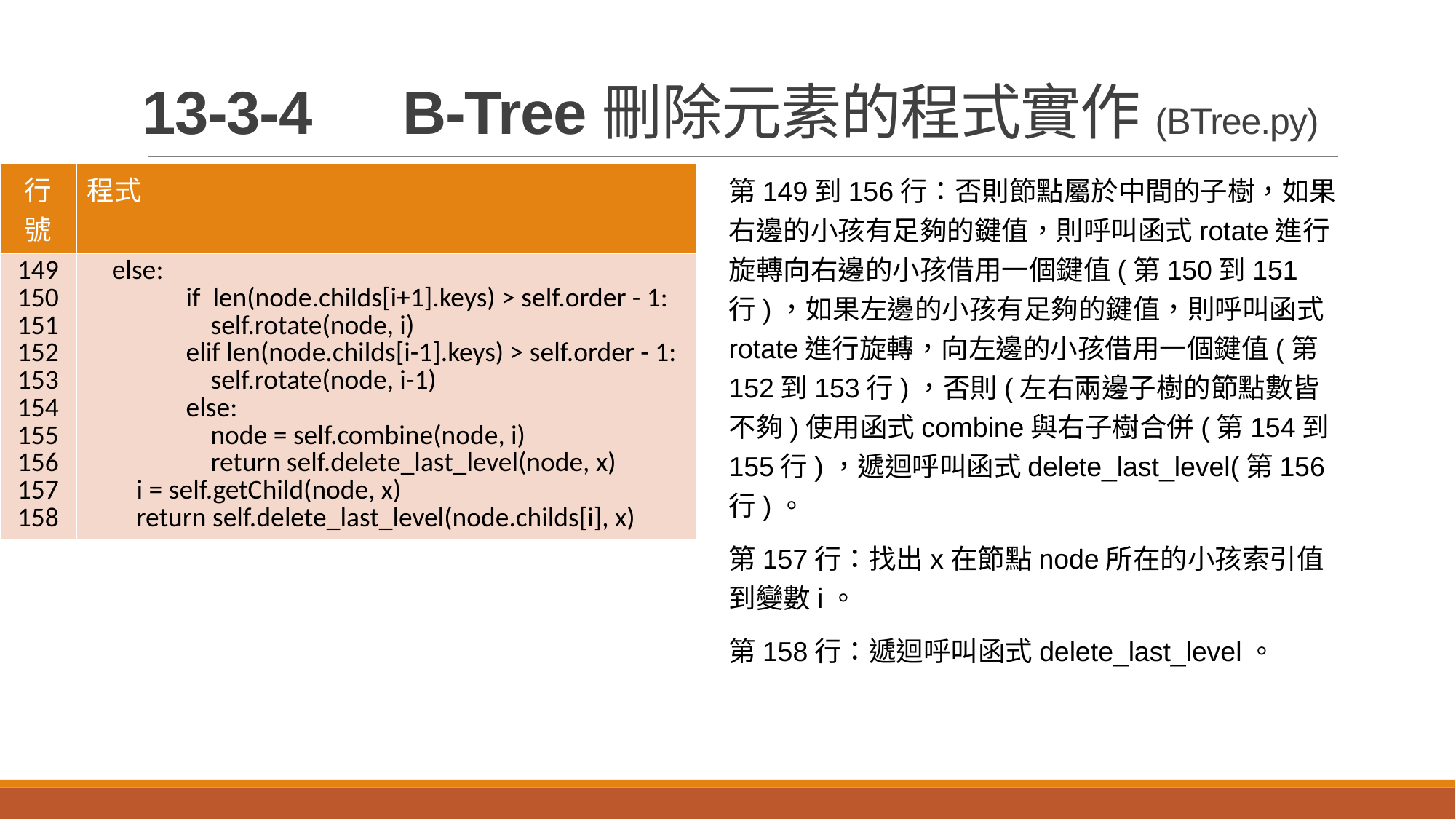

# 13-3-4　B-Tree刪除元素的程式實作(BTree.py)
第149到156行：否則節點屬於中間的子樹，如果右邊的小孩有足夠的鍵值，則呼叫函式rotate進行旋轉向右邊的小孩借用一個鍵值(第150到151行)，如果左邊的小孩有足夠的鍵值，則呼叫函式rotate進行旋轉，向左邊的小孩借用一個鍵值(第152到153行)，否則(左右兩邊子樹的節點數皆不夠)使用函式combine與右子樹合併(第154到155行)，遞迴呼叫函式delete_last_level(第156行)。
第157行：找出x在節點node所在的小孩索引值到變數i。
第158行：遞迴呼叫函式delete_last_level。
| 行號 | 程式 |
| --- | --- |
| 149 150 151 152 153154 155 156 157 158 | else: if len(node.childs[i+1].keys) > self.order - 1: self.rotate(node, i) elif len(node.childs[i-1].keys) > self.order - 1: self.rotate(node, i-1) else: node = self.combine(node, i) return self.delete\_last\_level(node, x) i = self.getChild(node, x) return self.delete\_last\_level(node.childs[i], x) |